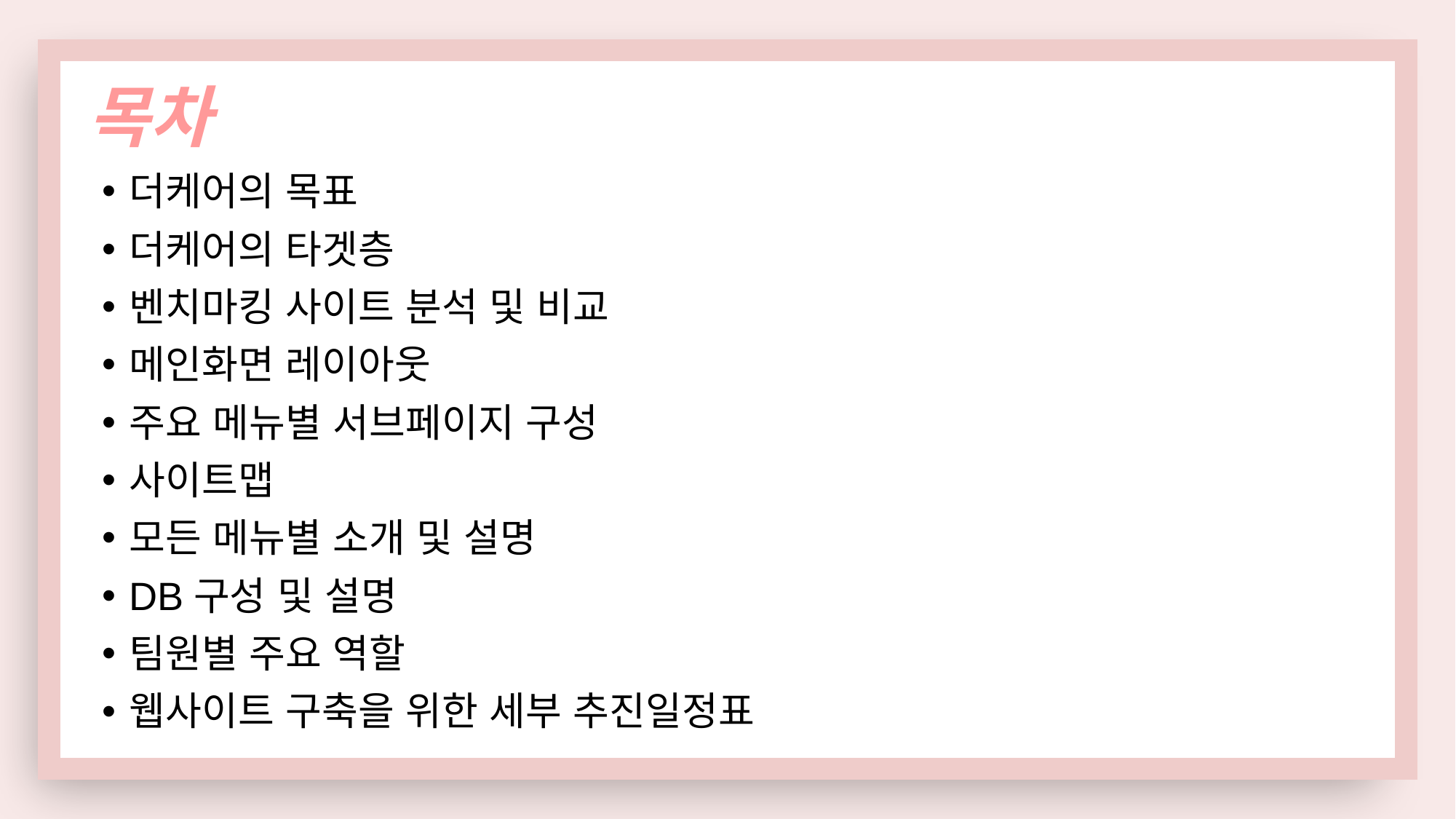

목차
더케어의 목표
더케어의 타겟층
벤치마킹 사이트 분석 및 비교
메인화면 레이아웃
주요 메뉴별 서브페이지 구성
사이트맵
모든 메뉴별 소개 및 설명
DB구성 및 설명
팀원별 주요 역할
웹사이트 구축을 위한 세부 추진일정표